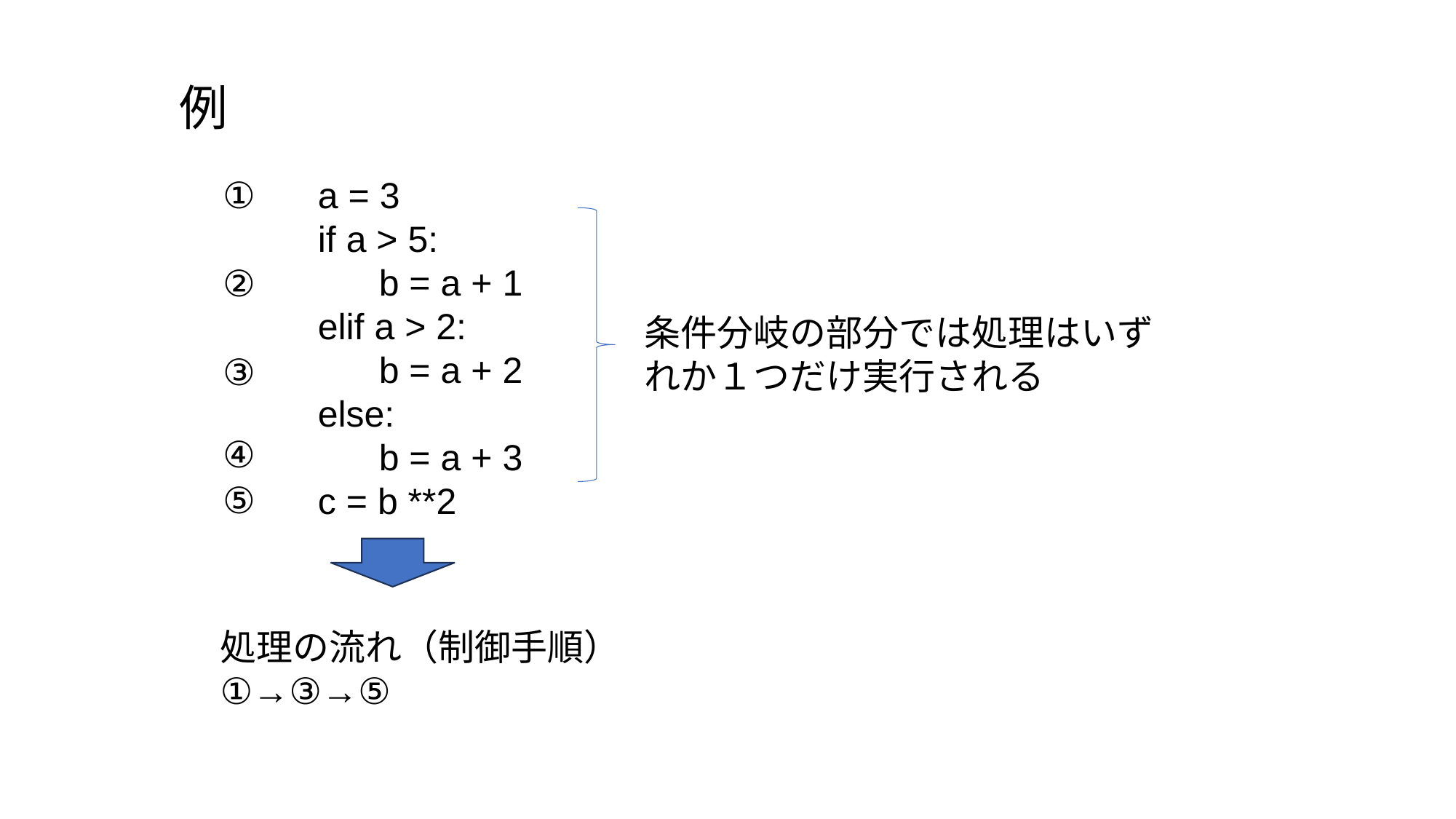

例
①
a = 3
if a > 5:
      b = a + 1
elif a > 2:
      b = a + 2
else:
      b = a + 3
c = b **2

②
条件分岐の部分では処理はいずれか１つだけ実行される
③
④
⑤

処理の流れ（制御手順）
①→③→⑤